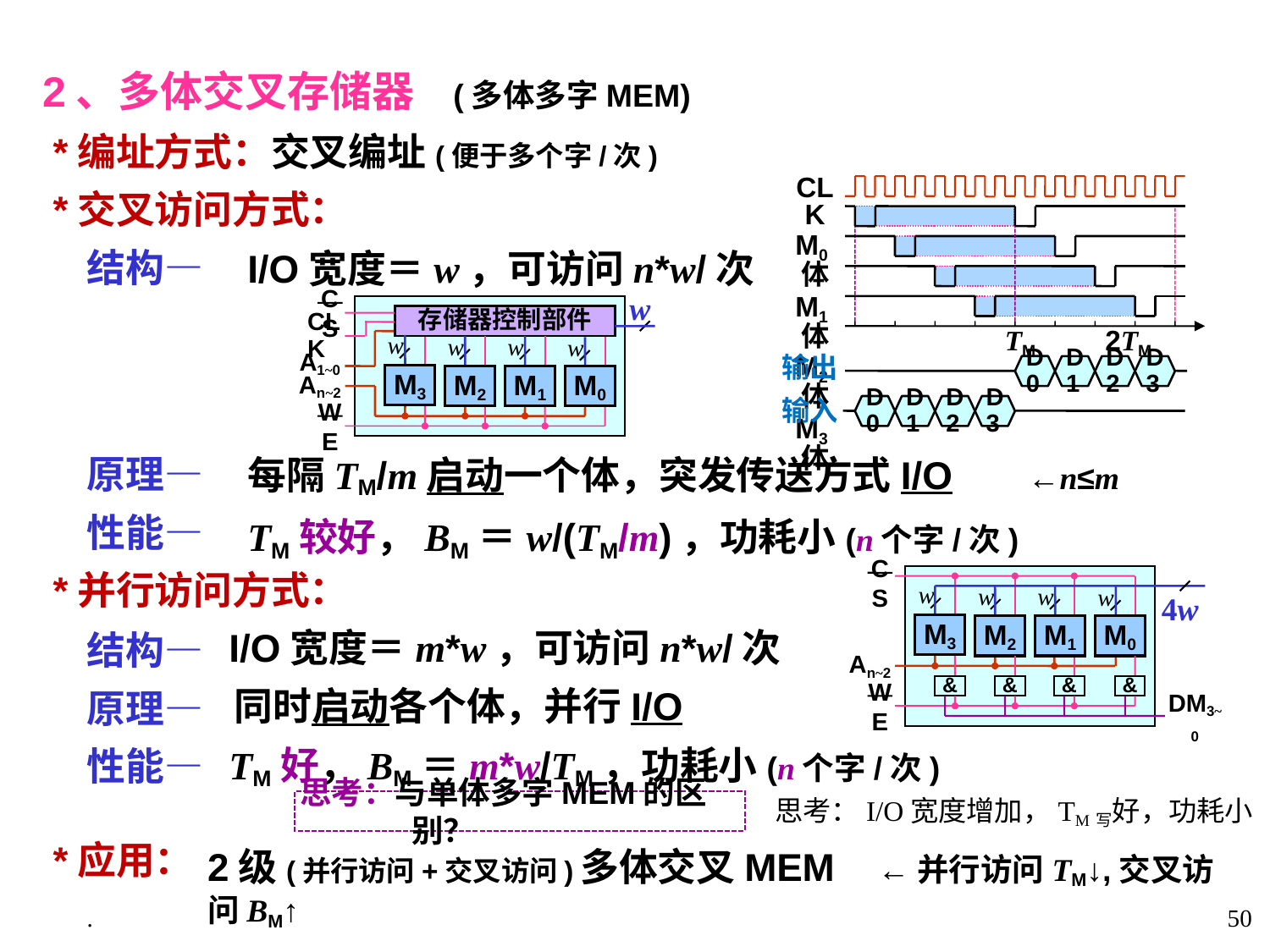

2、多体交叉存储器   (多体多字MEM)
 *编址方式：交叉编址(便于多个字/次)
 *交叉访问方式：
    结构—

    原理—
    性能—
 *并行访问方式：
    结构—
    原理—
    性能—

 *应用：
CLK
M0体
M1体
M2体
M3体

TM         2TM
I/O宽度＝w，可访问n*w/次

每隔TM/m启动一个体，突发传送方式I/O       ←n≤m
TM较好，BM＝w/(TM/m)，功耗小(n个字/次)

w

CS
存储器控制部件

CLK

w
w
w
w

A1~0
M3

M2
M1
M0
An~2

WE

输出
输入
D0
D1
D2
D3

D0
D1
D2
D3

CS

w
w
w
w
4w

M3
M2
M1
M0

An~2

&
&
&
&

WE

DM3~0

  I/O宽度＝m*w，可访问n*w/次
  同时启动各个体，并行I/O
  TM好，BM＝m*w/TM，功耗小(n个字/次)

2级(并行访问+交叉访问)多体交叉MEM    ←并行访问TM↓,交叉访问BM↑
思考：I/O宽度增加，TM写好，功耗小
思考：与单体多字MEM的区别？
.
50